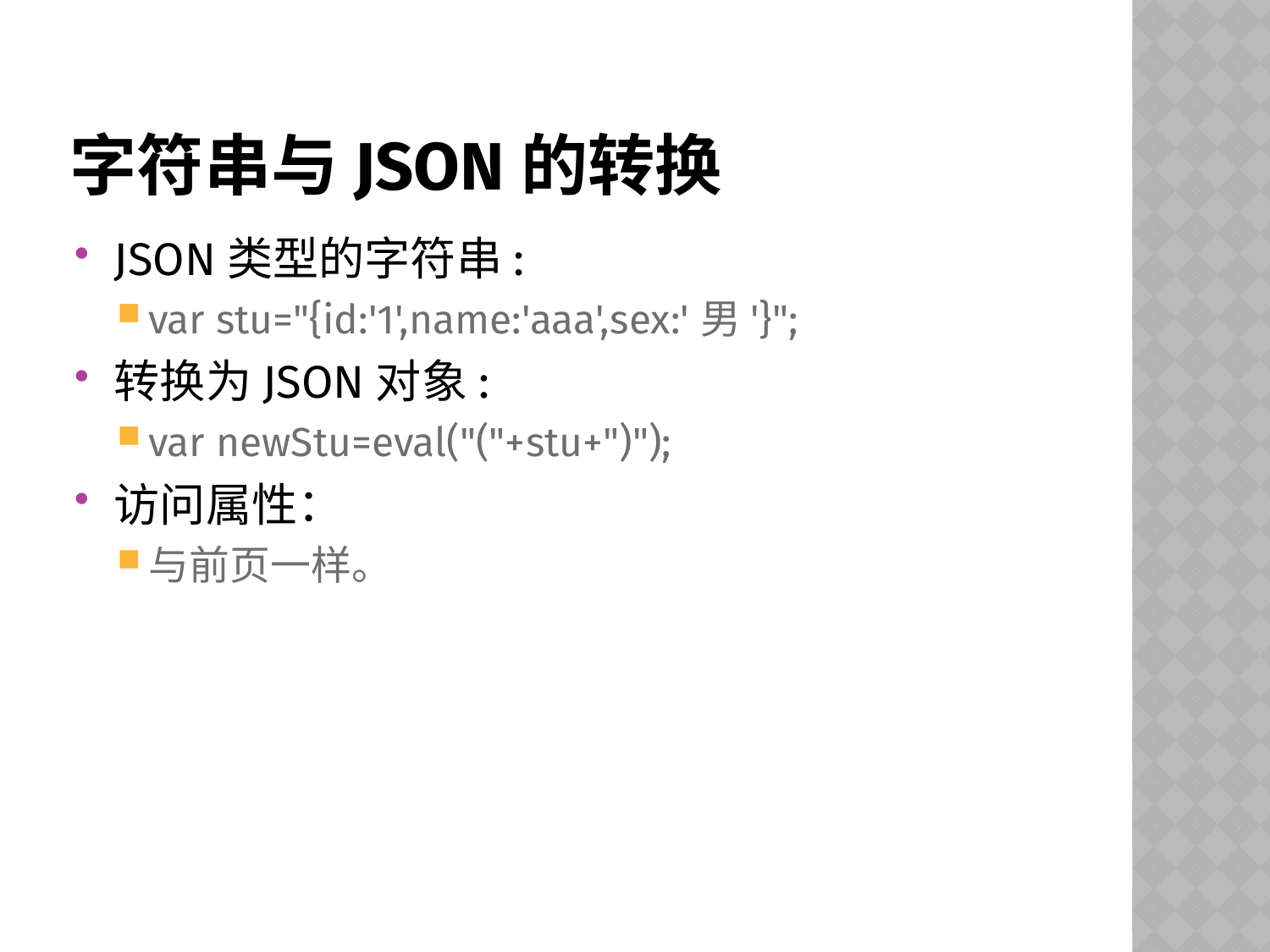

# 字符串与JSON的转换
JSON类型的字符串:
var stu="{id:'1',name:'aaa',sex:'男'}";
转换为JSON对象:
var newStu=eval("("+stu+")");
访问属性：
与前页一样。